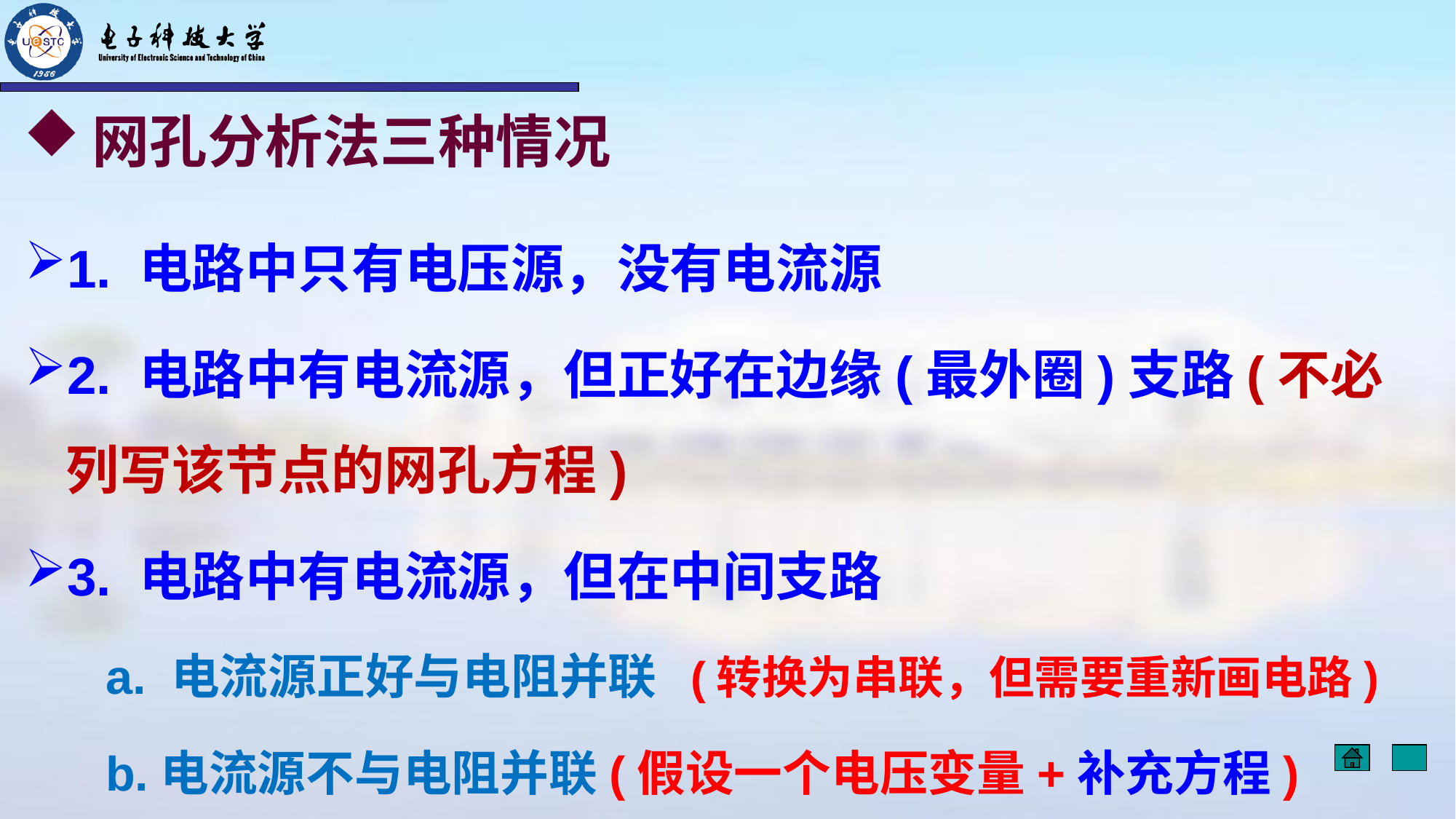

网孔分析法三种情况
1. 电路中只有电压源，没有电流源
2. 电路中有电流源，但正好在边缘(最外圈)支路(不必列写该节点的网孔方程)
3. 电路中有电流源，但在中间支路
      a. 电流源正好与电阻并联  (转换为串联，但需要重新画电路)
      b.电流源不与电阻并联(假设一个电压变量+补充方程)